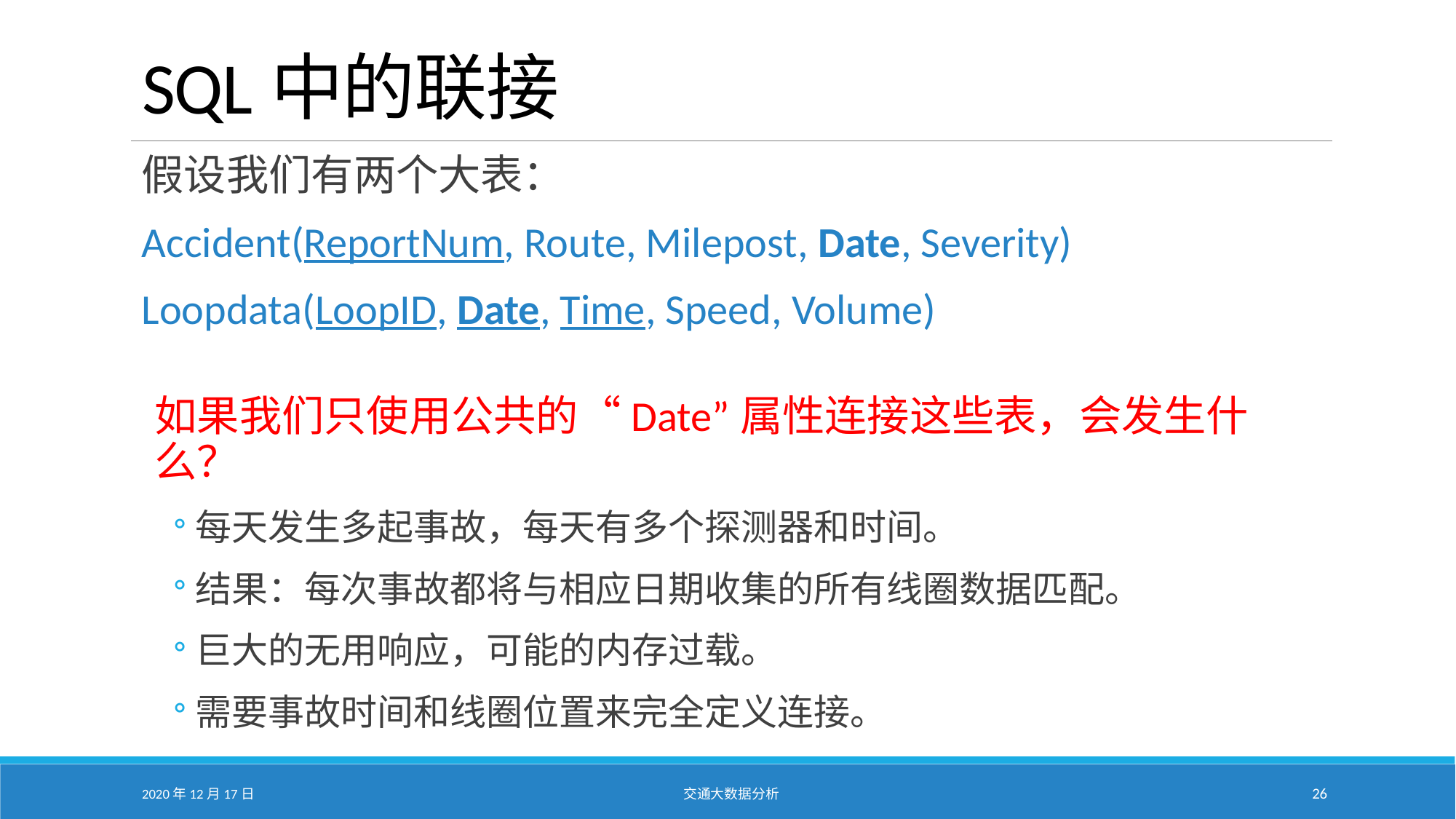

# SQL中的联接
假设我们有两个大表：
Accident(ReportNum, Route, Milepost, Date, Severity)
Loopdata(LoopID, Date, Time, Speed, Volume)

如果我们只使用公共的“Date”属性连接这些表，会发生什么？
每天发生多起事故，每天有多个探测器和时间。
结果：每次事故都将与相应日期收集的所有线圈数据匹配。
巨大的无用响应，可能的内存过载。
需要事故时间和线圈位置来完全定义连接。
2020年12月17日
交通大数据分析
26